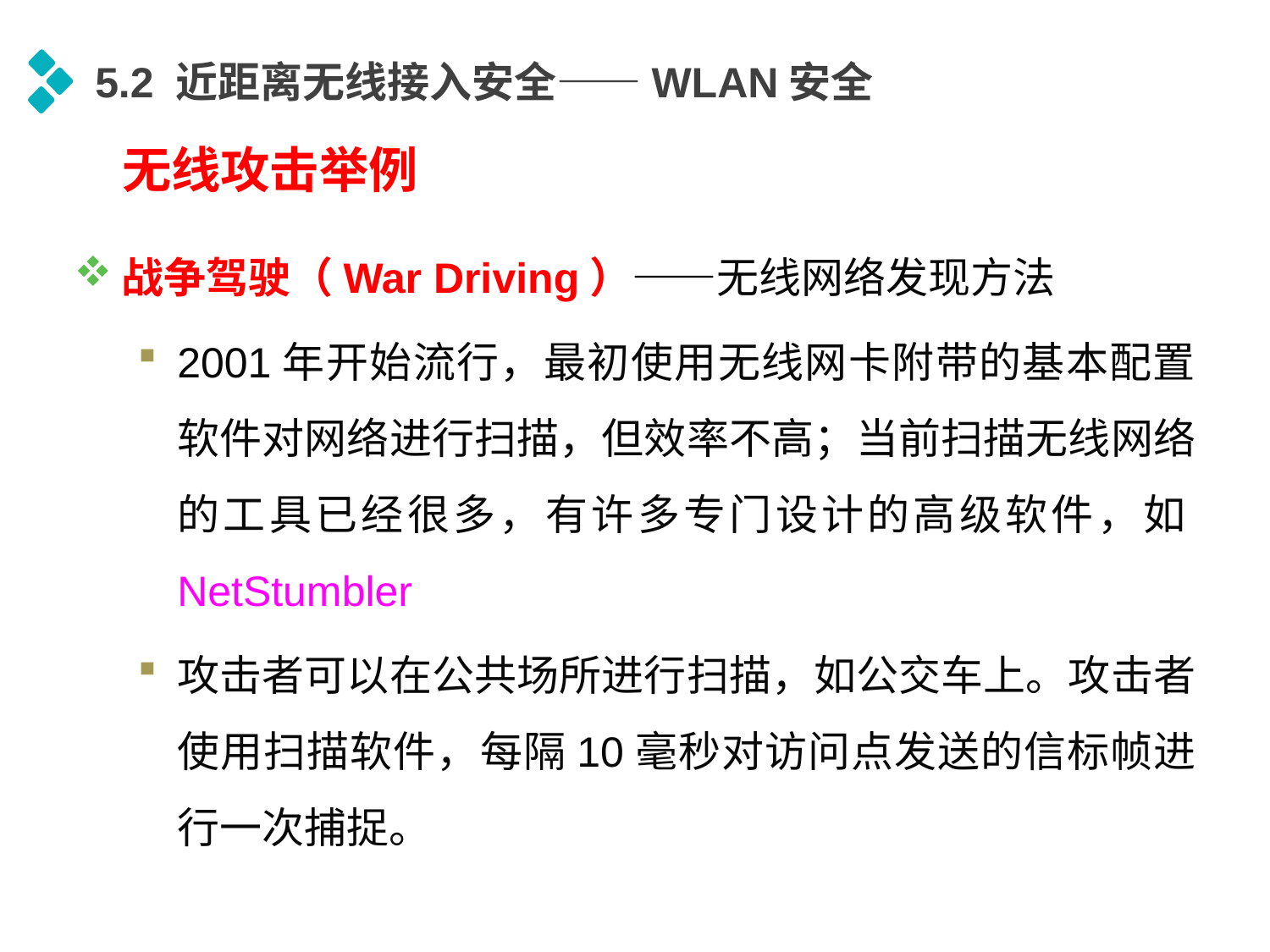

5.2 近距离无线接入安全——WLAN安全

无线攻击举例
战争驾驶（War Driving）——无线网络发现方法
2001年开始流行，最初使用无线网卡附带的基本配置软件对网络进行扫描，但效率不高；当前扫描无线网络的工具已经很多，有许多专门设计的高级软件，如NetStumbler
攻击者可以在公共场所进行扫描，如公交车上。攻击者使用扫描软件，每隔10毫秒对访问点发送的信标帧进行一次捕捉。